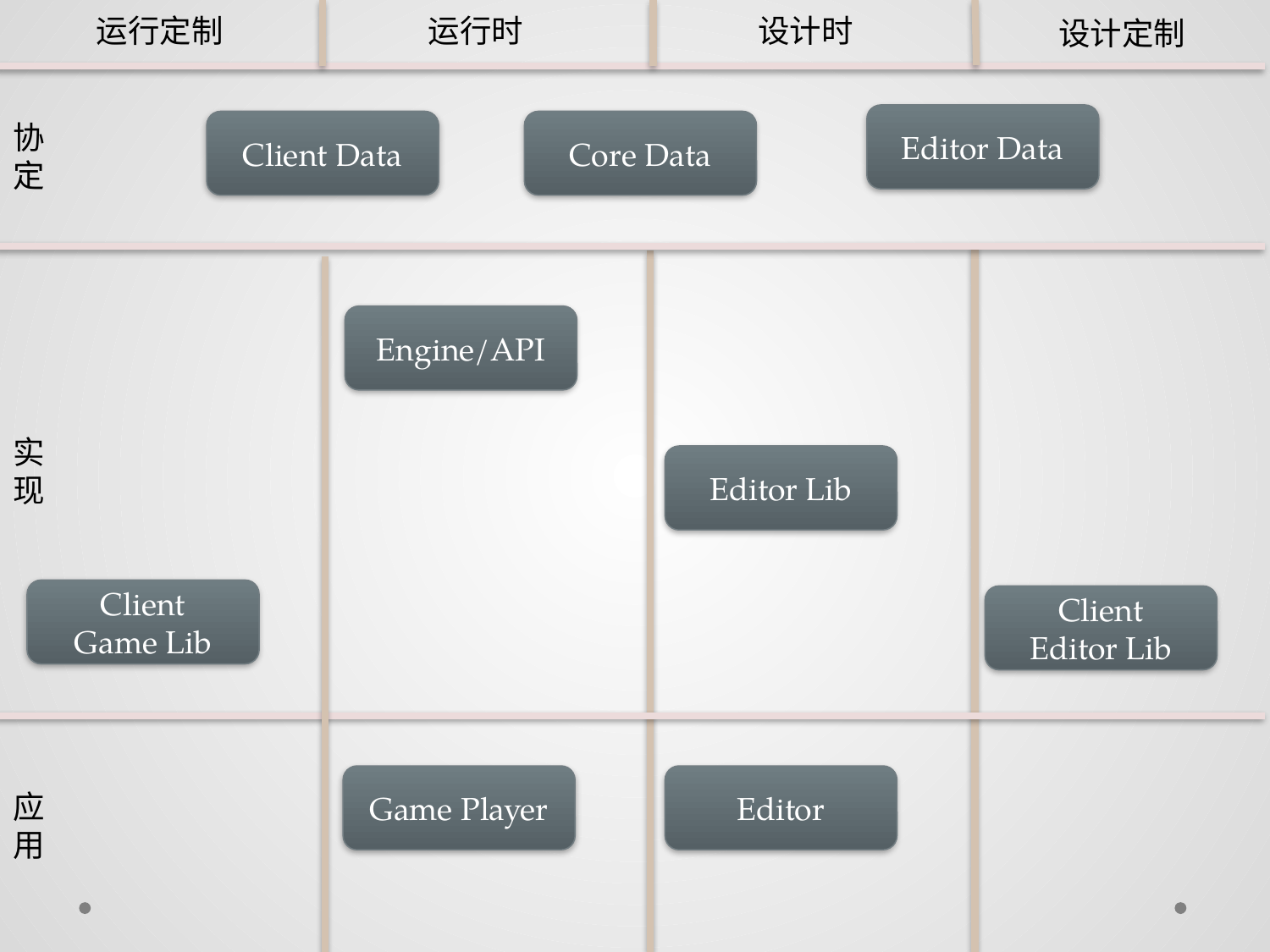

运行定制
运行时
设计时
设计定制
Editor Data
协
定
Client Data
Core Data
Engine/API
实
现
Editor Lib
Client
Game Lib
Client
Editor Lib
Game Player
Editor
应
用